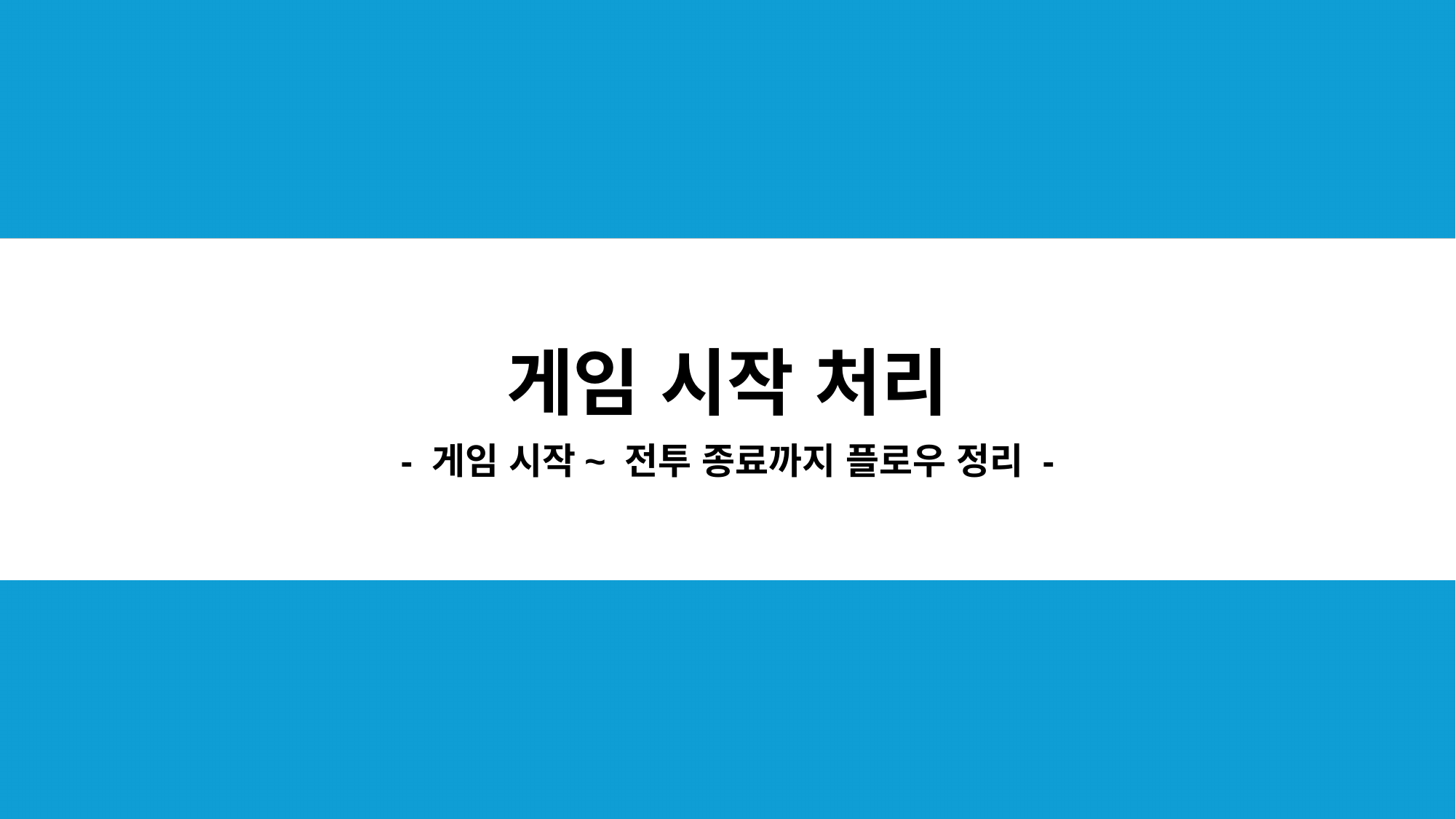

게임 시작 처리
- 게임 시작~ 전투 종료까지 플로우 정리 -